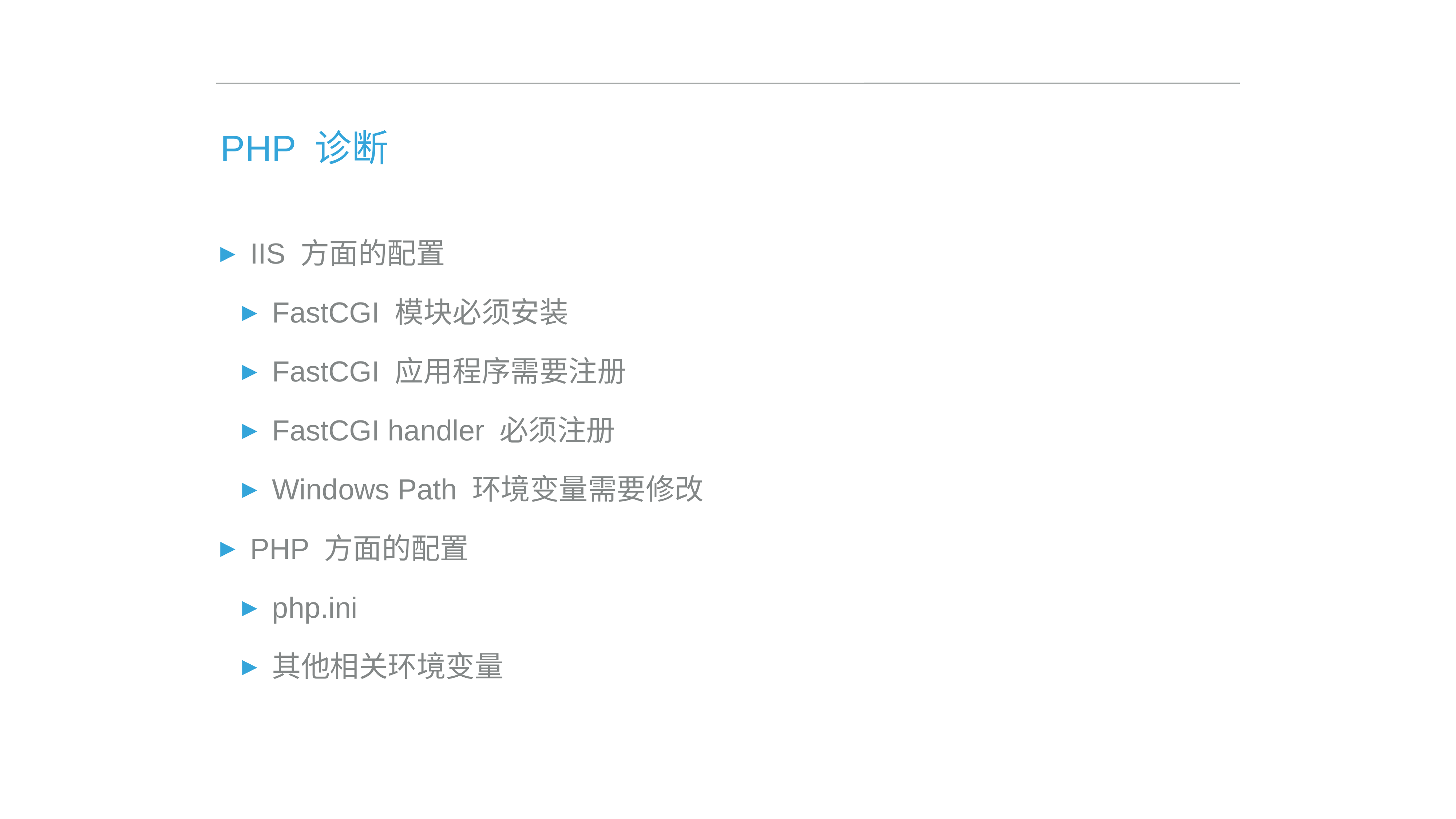

# PHP 诊断
IIS 方面的配置
FastCGI 模块必须安装
FastCGI 应用程序需要注册
FastCGI handler 必须注册
Windows Path 环境变量需要修改
PHP 方面的配置
php.ini
其他相关环境变量